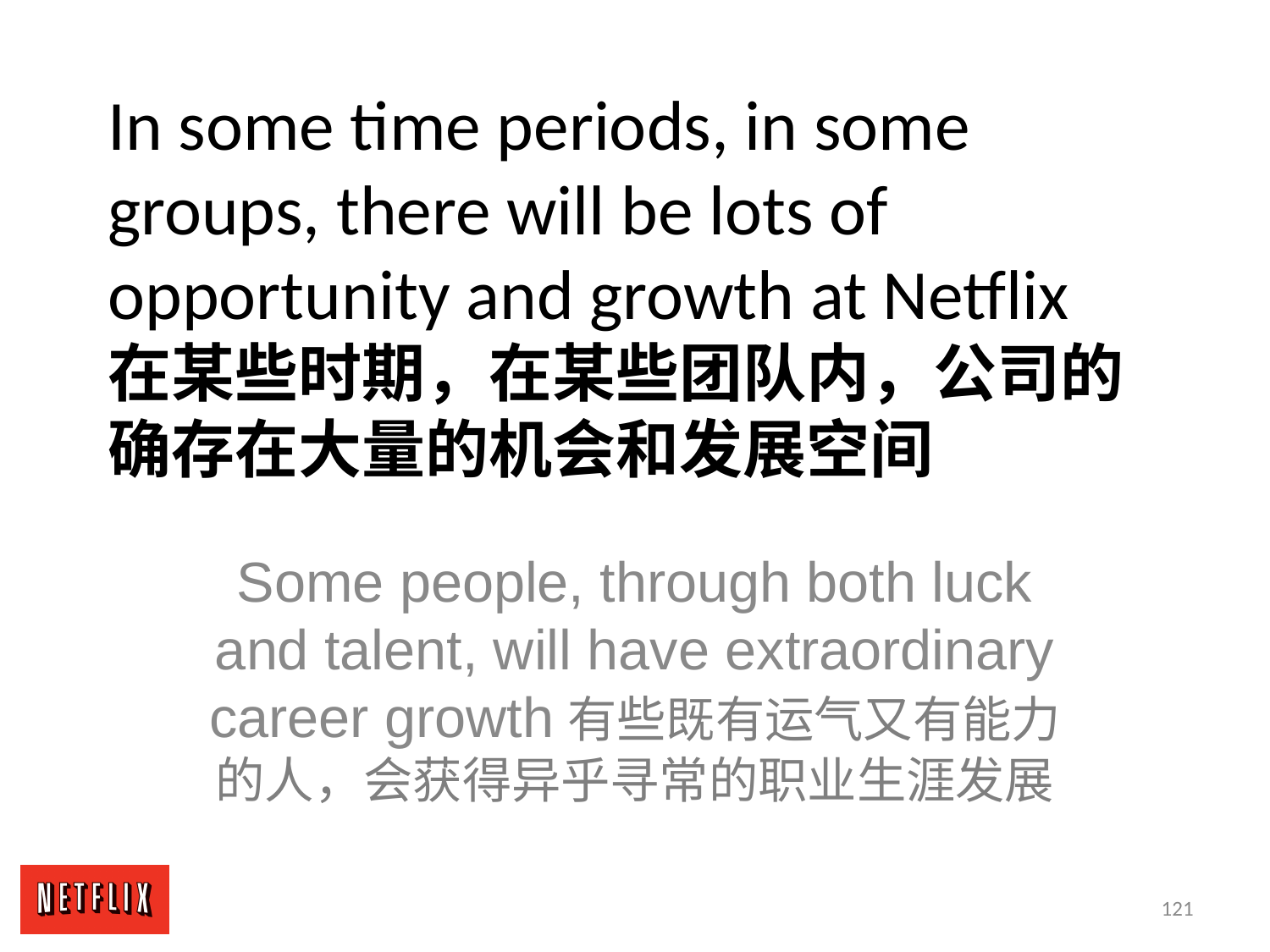

In some time periods, in some groups, there will be lots of opportunity and growth at Netflix
在某些时期，在某些团队内，公司的确存在大量的机会和发展空间
Some people, through both luck and talent, will have extraordinary career growth有些既有运气又有能力的人，会获得异乎寻常的职业生涯发展
121